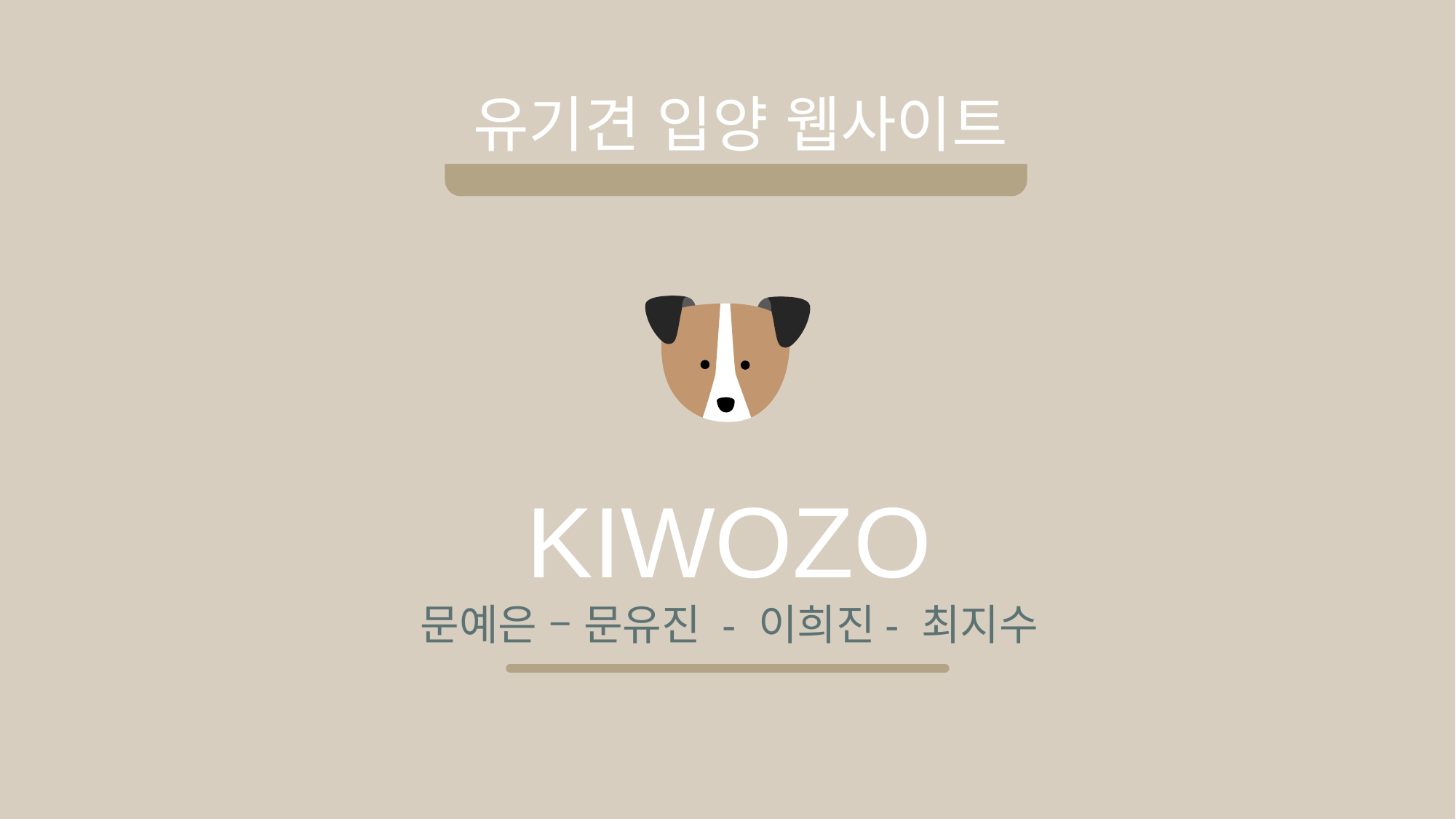

유기견 입양 웹사이트

KIWOZO
문예은 – 문유진 - 이희진- 최지수